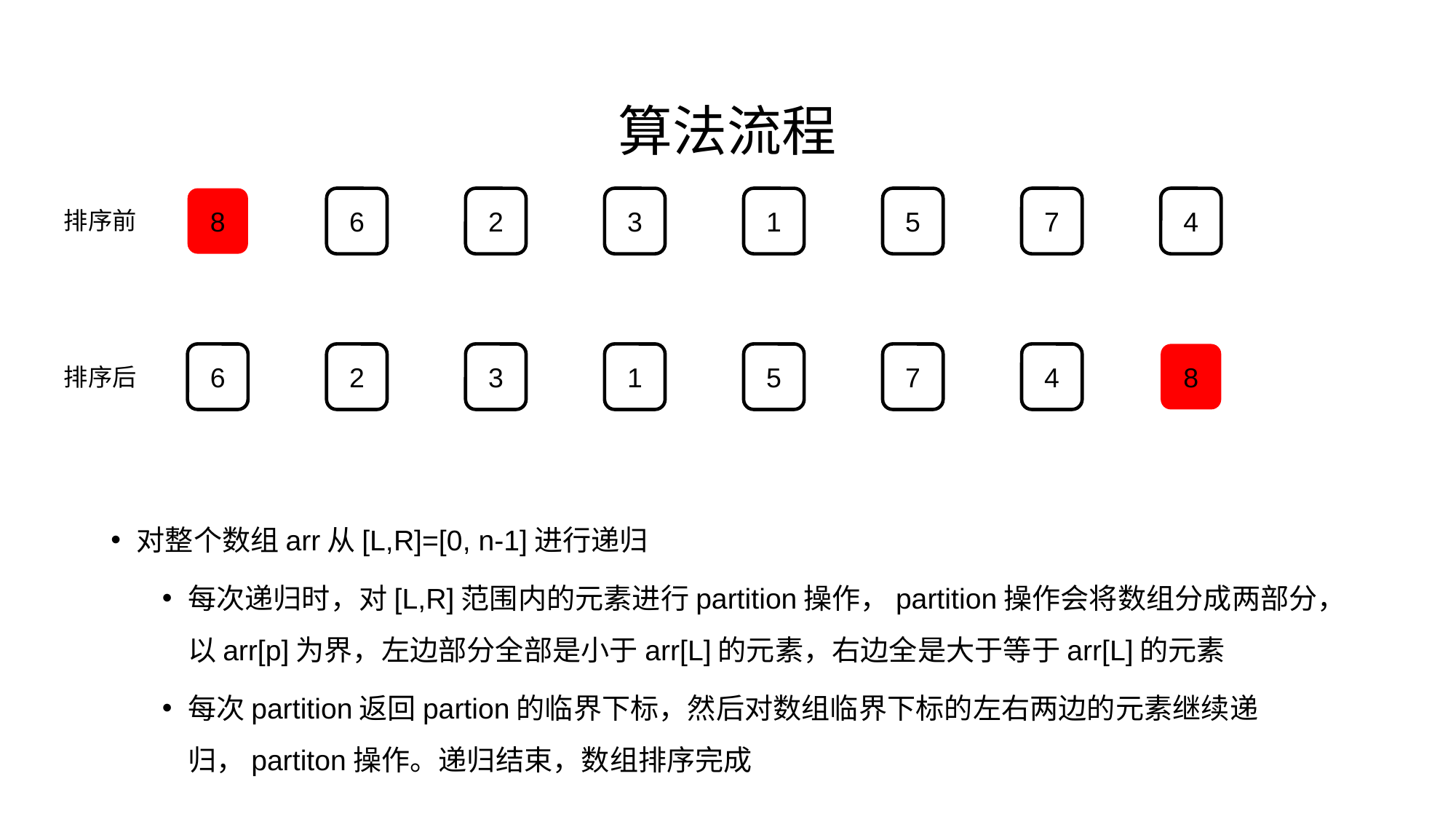

# 算法流程
8
6
2
3
1
5
7
4
排序前
6
2
3
1
5
7
4
8
排序后
对整个数组arr从[L,R]=[0, n-1]进行递归
每次递归时，对[L,R]范围内的元素进行partition操作，partition操作会将数组分成两部分，以arr[p]为界，左边部分全部是小于arr[L]的元素，右边全是大于等于arr[L]的元素
每次partition返回partion的临界下标，然后对数组临界下标的左右两边的元素继续递归，partiton操作。递归结束，数组排序完成